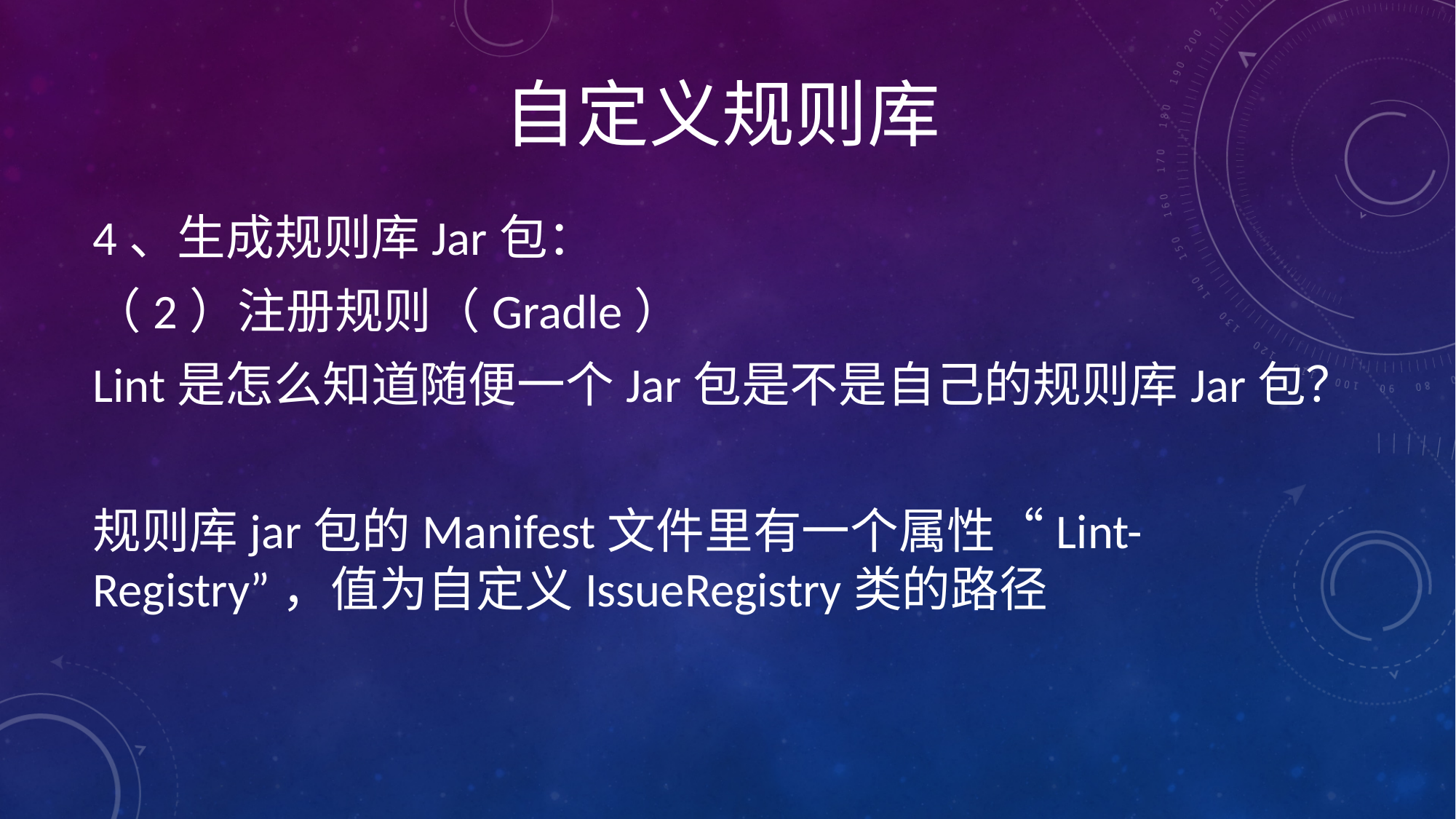

# 自定义规则库
4、生成规则库Jar包：
（2）注册规则（Gradle）
Lint是怎么知道随便一个Jar包是不是自己的规则库Jar包？

规则库jar包的Manifest文件里有一个属性“Lint-Registry”，值为自定义IssueRegistry类的路径